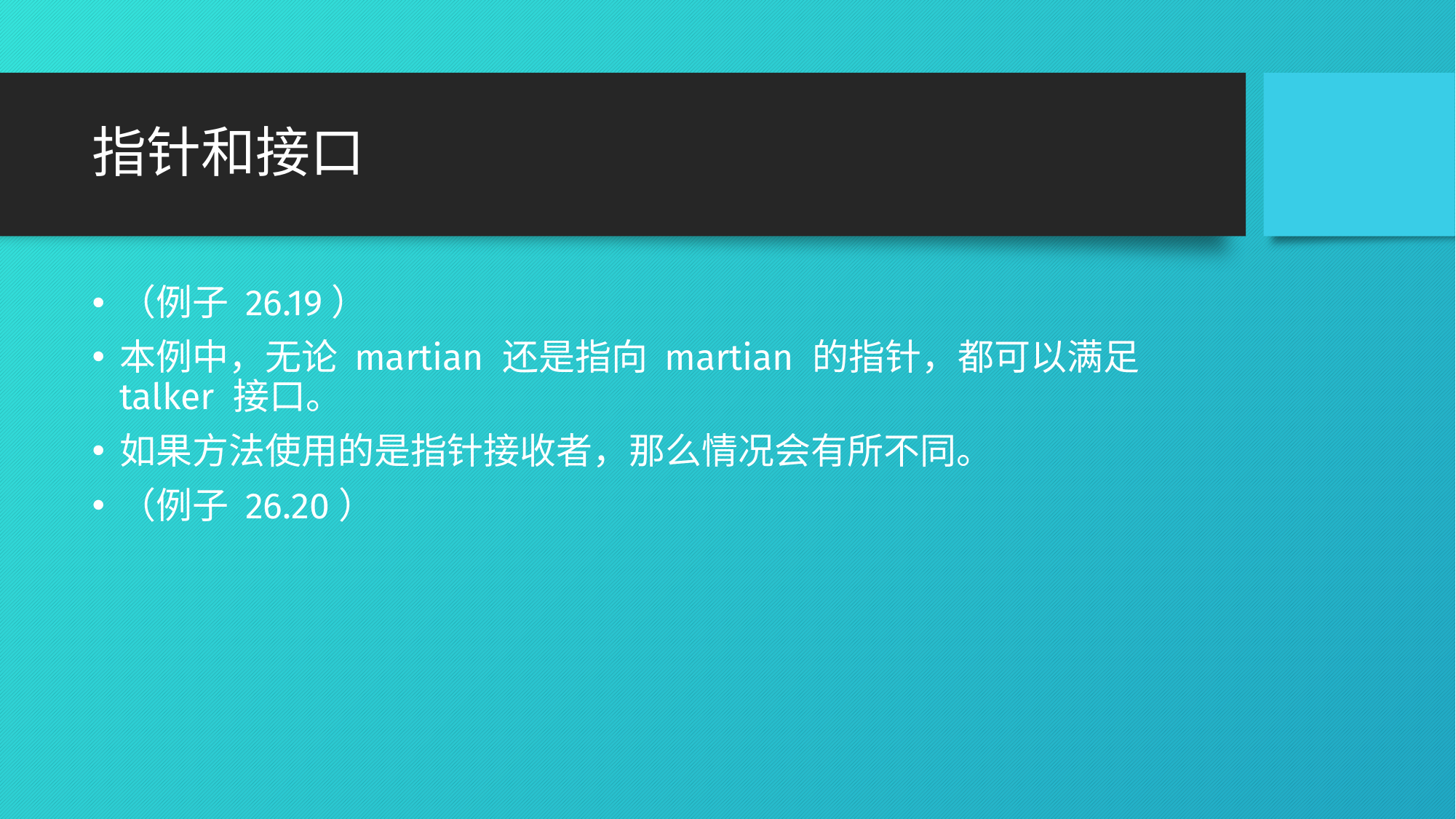

# 指针和接口
（例子 26.19）
本例中，无论 martian 还是指向 martian 的指针，都可以满足 talker 接口。
如果方法使用的是指针接收者，那么情况会有所不同。
（例子 26.20）